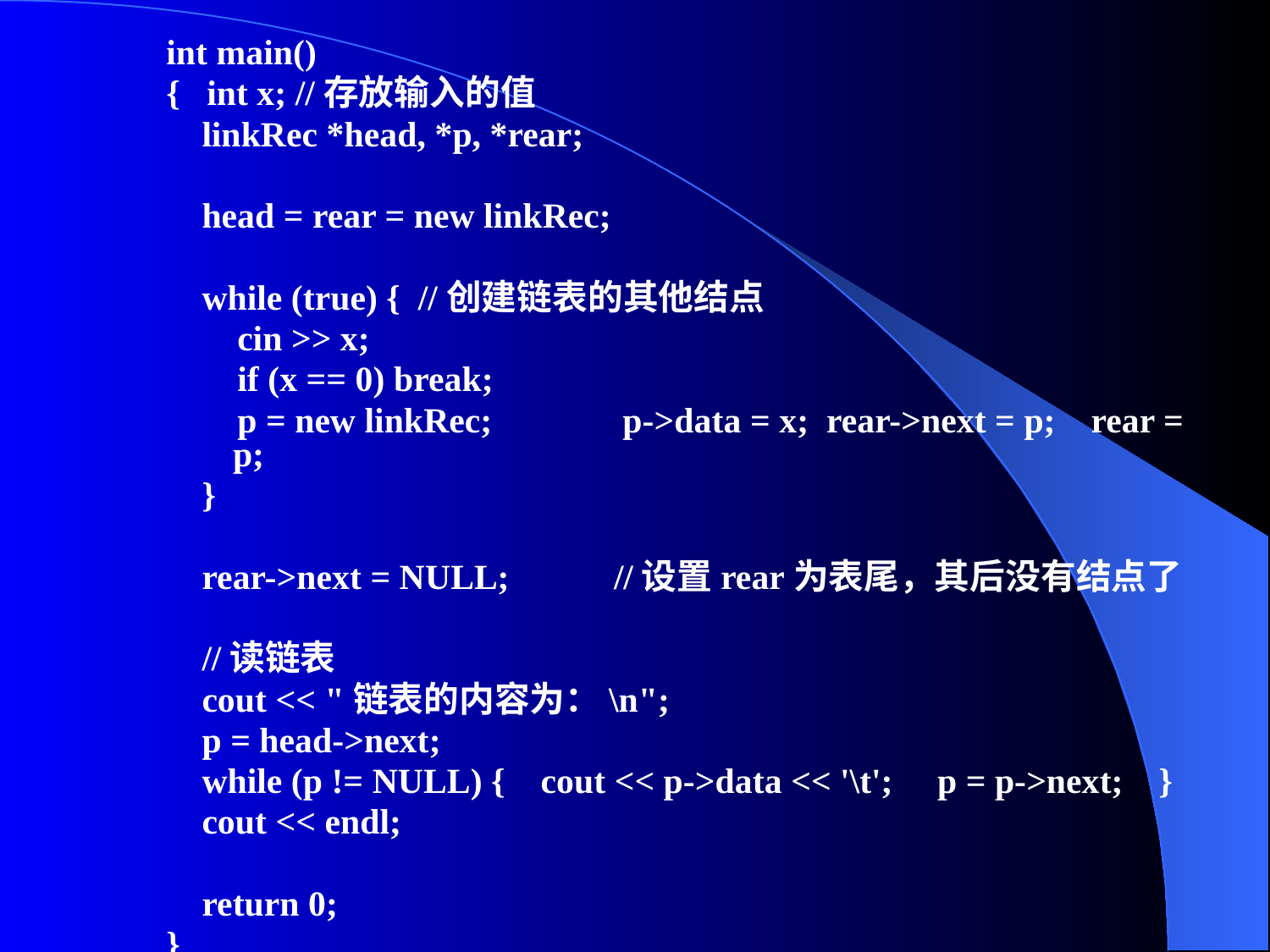

int main()
{   int x; //存放输入的值
    linkRec *head, *p, *rear;

    head = rear = new linkRec;

    while (true) {  //创建链表的其他结点
        cin >> x;
        if (x == 0) break;
        p = new linkRec;	 p->data = x;  rear->next = p;    rear = p;
    }

    rear->next = NULL;	//设置rear为表尾，其后没有结点了

    //读链表
    cout << "链表的内容为：\n";
    p = head->next;
    while (p != NULL) {    cout << p->data << '\t';     p = p->next;    }
    cout << endl;

    return 0;
}